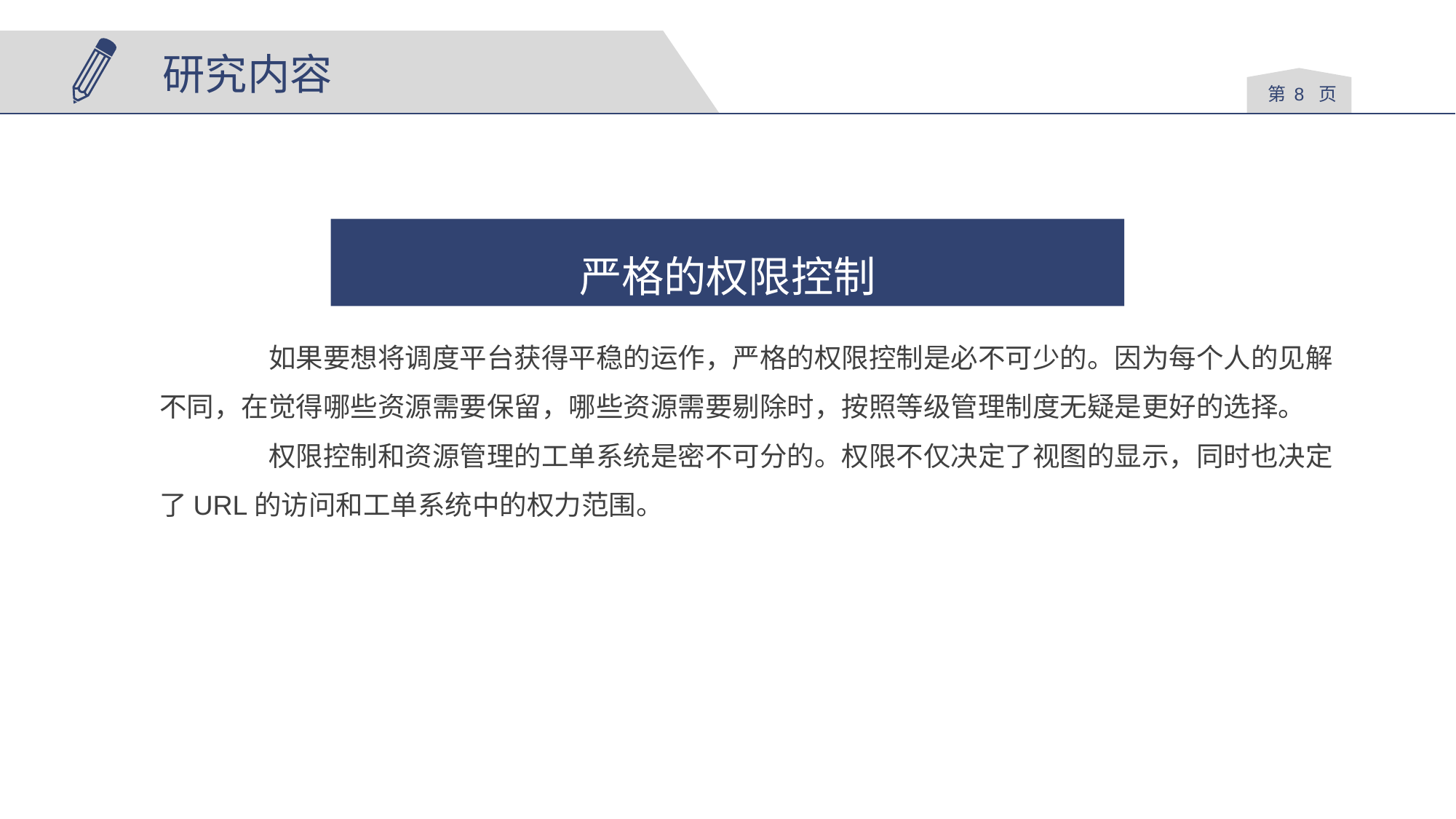

研究内容

第 8  页
严格的权限控制
  	如果要想将调度平台获得平稳的运作，严格的权限控制是必不可少的。因为每个人的见解不同，在觉得哪些资源需要保留，哪些资源需要剔除时，按照等级管理制度无疑是更好的选择。
	权限控制和资源管理的工单系统是密不可分的。权限不仅决定了视图的显示，同时也决定了URL的访问和工单系统中的权力范围。